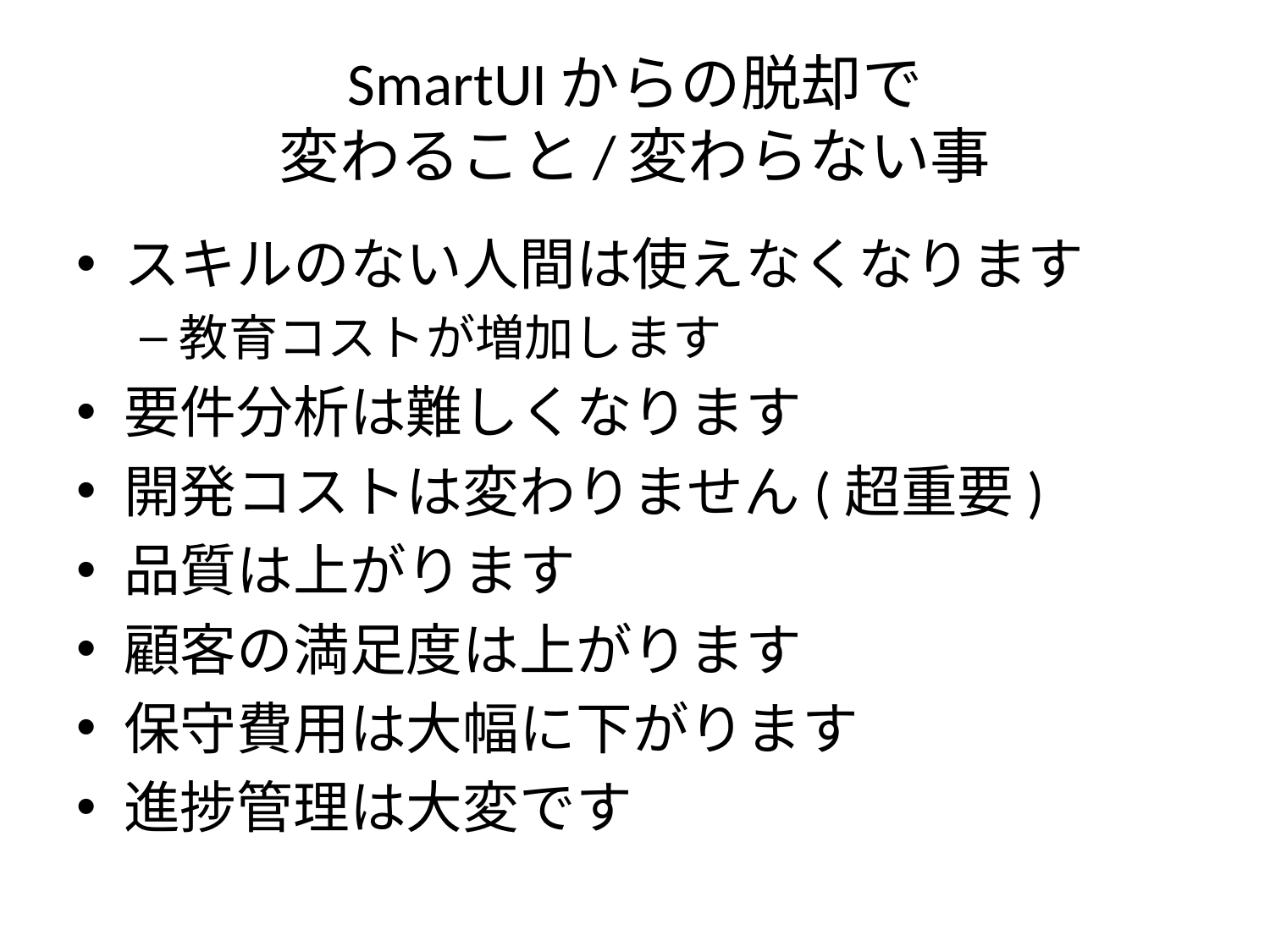

# SmartUIからの脱却で 変わること/変わらない事
スキルのない人間は使えなくなります
教育コストが増加します
要件分析は難しくなります
開発コストは変わりません(超重要)
品質は上がります
顧客の満足度は上がります
保守費用は大幅に下がります
進捗管理は大変です